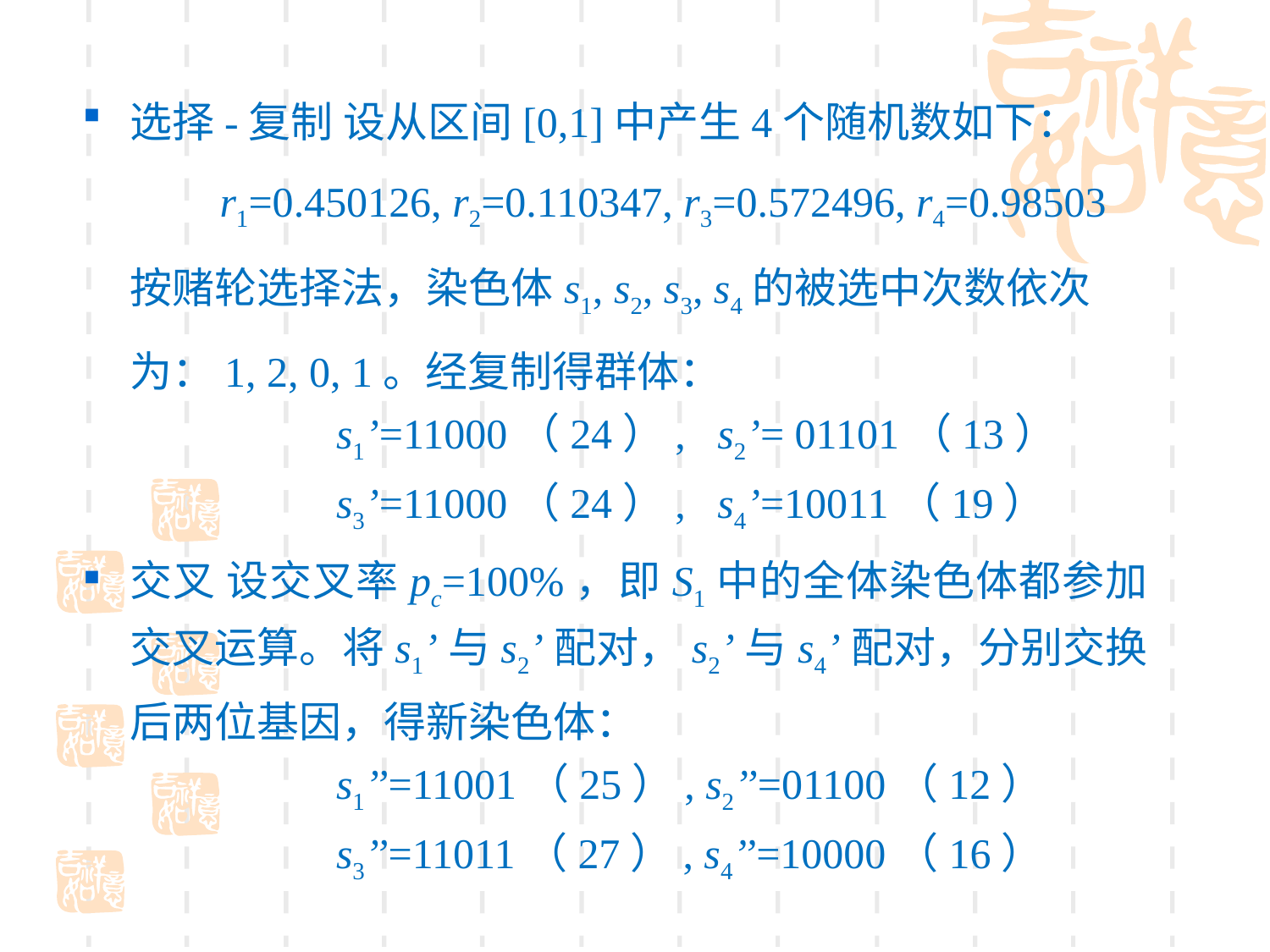

选择-复制 设从区间[0,1]中产生4个随机数如下：
             r1=0.450126, r2=0.110347, r3=0.572496, r4=0.98503
    按赌轮选择法，染色体s1, s2, s3, s4的被选中次数依次为：1, 2, 0, 1。经复制得群体：
                        s1’=11000（24）,   s2’= 01101（13）
                        s3’=11000（24）,   s4’=10011（19）
交叉 设交叉率pc=100%，即S1中的全体染色体都参加交叉运算。将s1’与s2’配对，s2’与s4’配对，分别交换后两位基因，得新染色体：
                        s1’’=11001（25）, s2’’=01100（12）
                        s3’’=11011（27）, s4’’=10000（16）